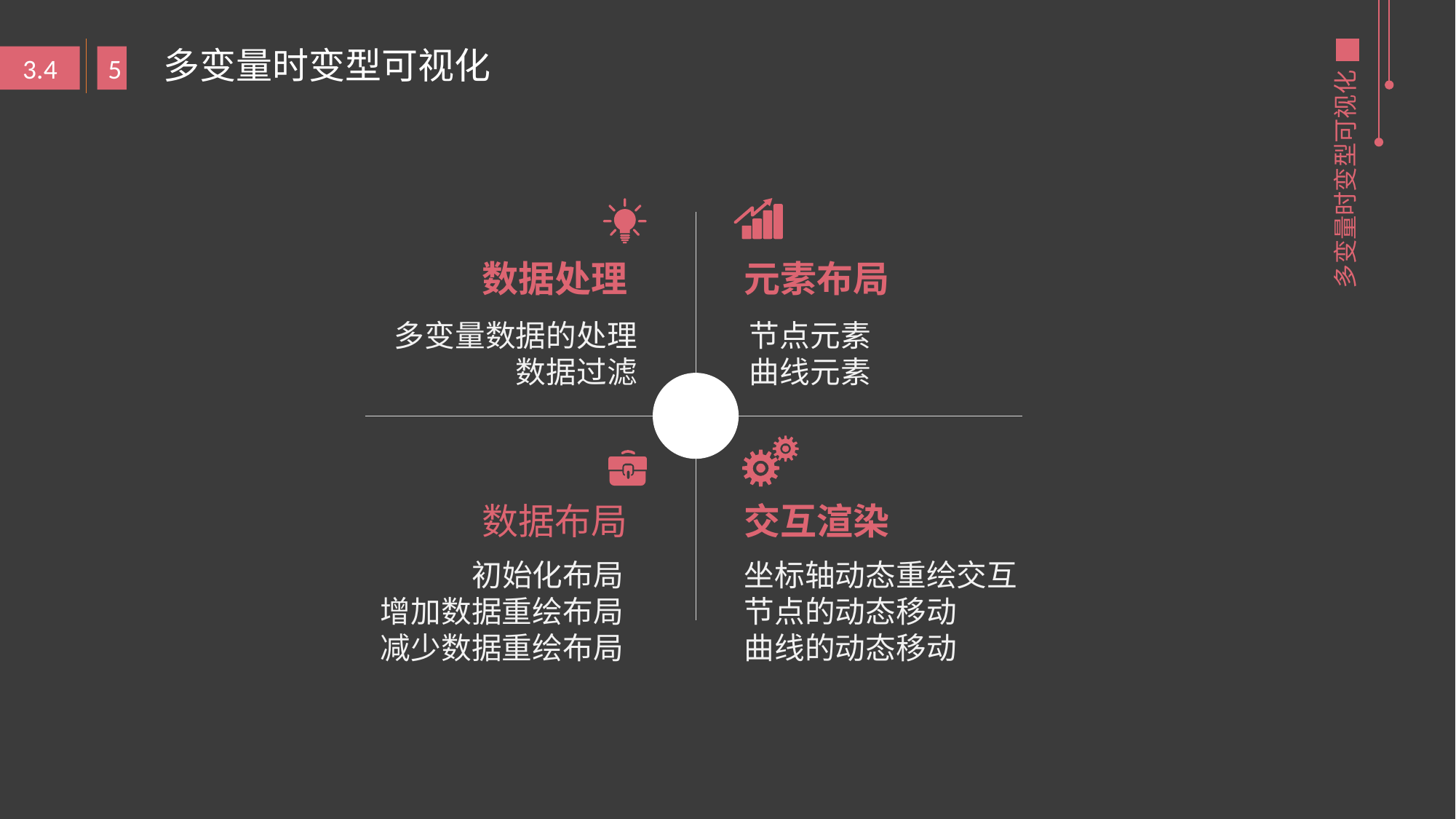

多变量时变型可视化
多变量时变型可视化

5
3.4

数据处理
元素布局
多变量数据的处理
数据过滤
节点元素
曲线元素

数据布局
交互渲染
初始化布局
增加数据重绘布局
减少数据重绘布局

坐标轴动态重绘交互
节点的动态移动
曲线的动态移动